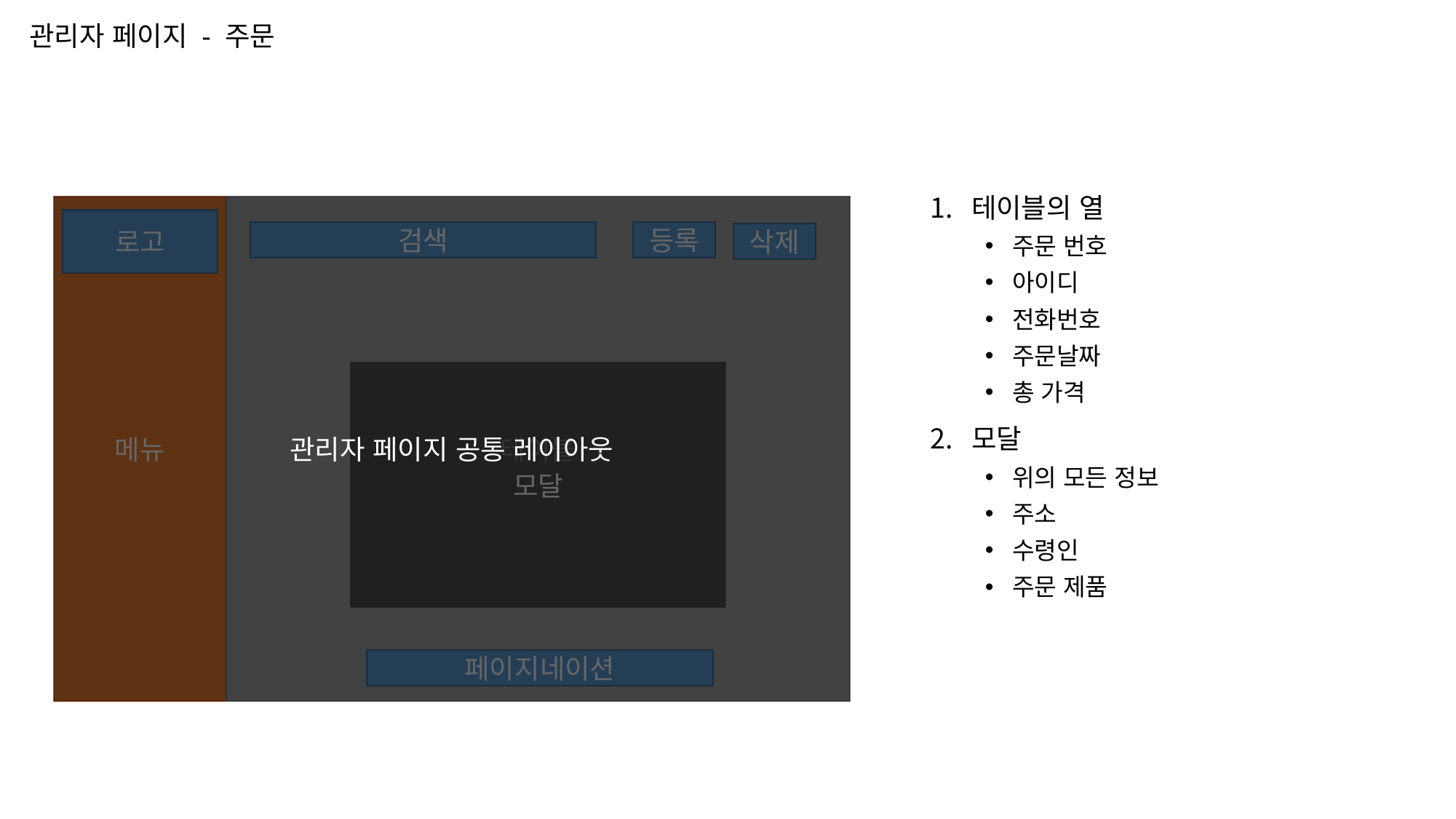

# 관리자 페이지 - 주문
테이블의 열
주문 번호
아이디
전화번호
주문날짜
총 가격
모달
위의 모든 정보
주소
수령인
주문 제품

메뉴
관리자 페이지 공통 레이아웃
테이블
로고
검색
등록
삭제
모달
페이지네이션